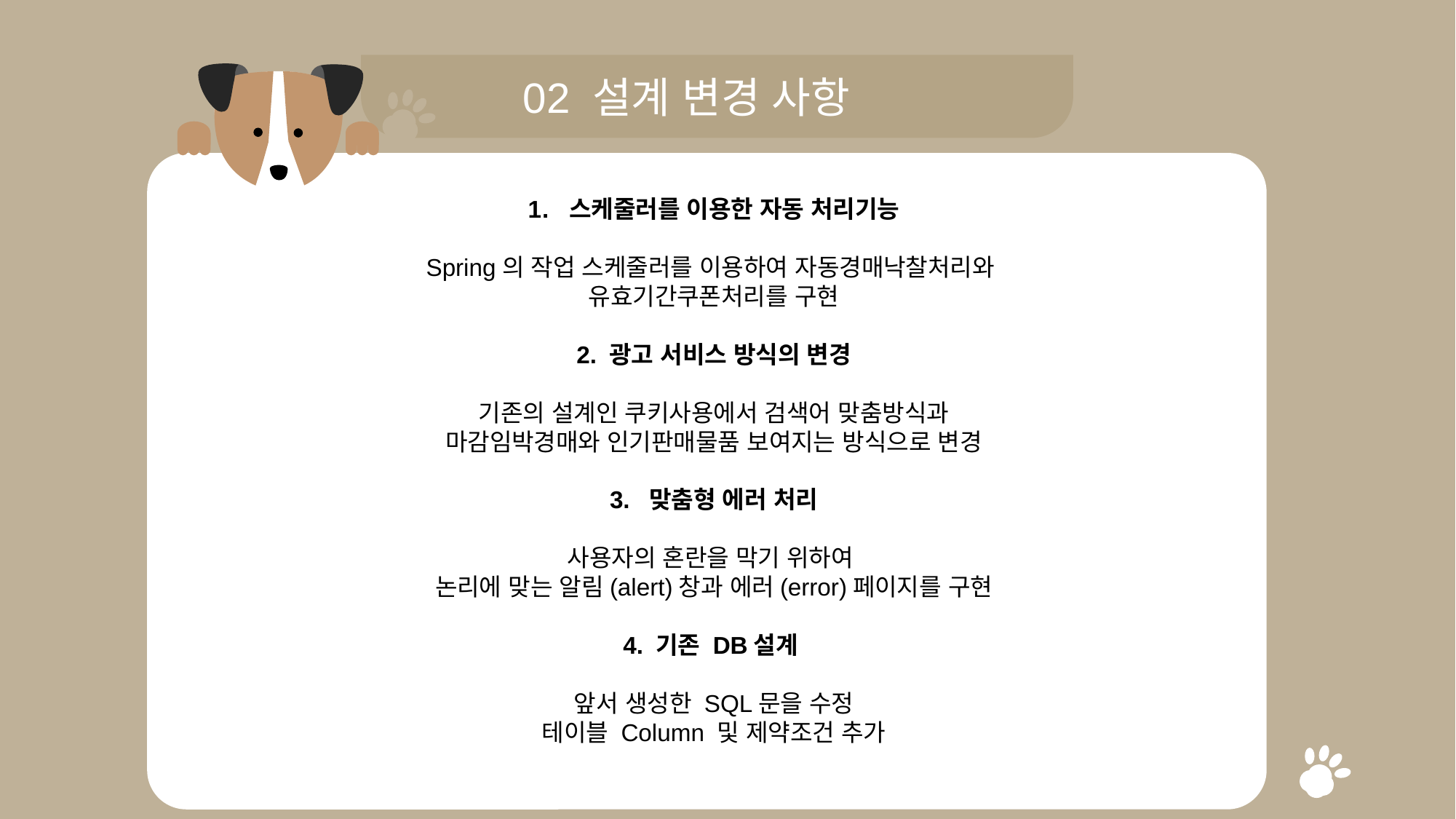

02 설계 변경 사항

스케줄러를 이용한 자동 처리기능

Spring의 작업 스케줄러를 이용하여 자동경매낙찰처리와
유효기간쿠폰처리를 구현

2. 광고 서비스 방식의 변경

기존의 설계인 쿠키사용에서 검색어 맞춤방식과
마감임박경매와 인기판매물품 보여지는 방식으로 변경

3.  맞춤형 에러 처리

사용자의 혼란을 막기 위하여
논리에 맞는 알림(alert)창과 에러(error)페이지를 구현

4. 기존 DB설계

앞서 생성한 SQL문을 수정
테이블 Column 및 제약조건 추가

Add Diary

Edit Diary